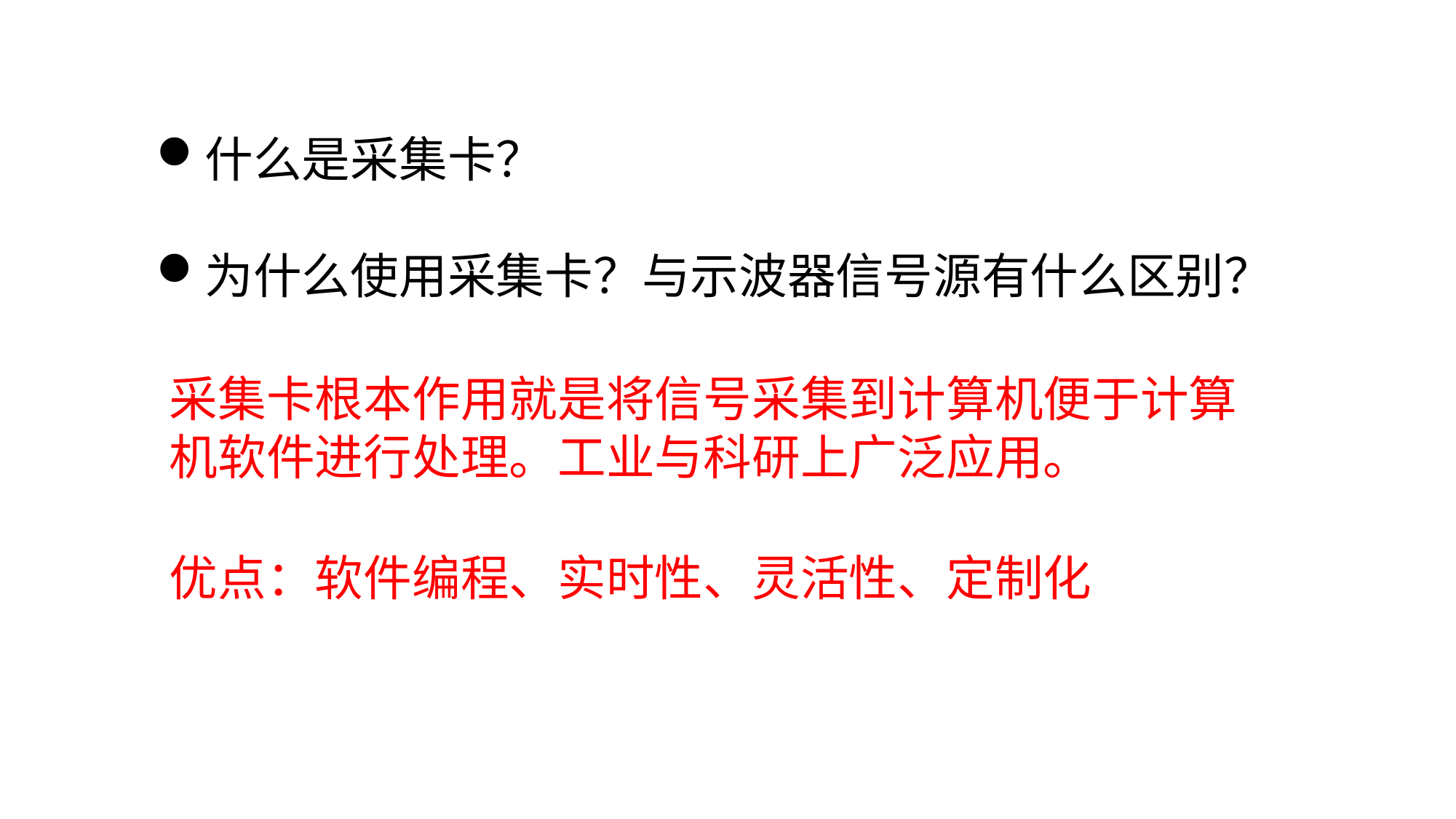

什么是采集卡？

为什么使用采集卡？与示波器信号源有什么区别？
采集卡根本作用就是将信号采集到计算机便于计算机软件进行处理。工业与科研上广泛应用。
优点：软件编程、实时性、灵活性、定制化